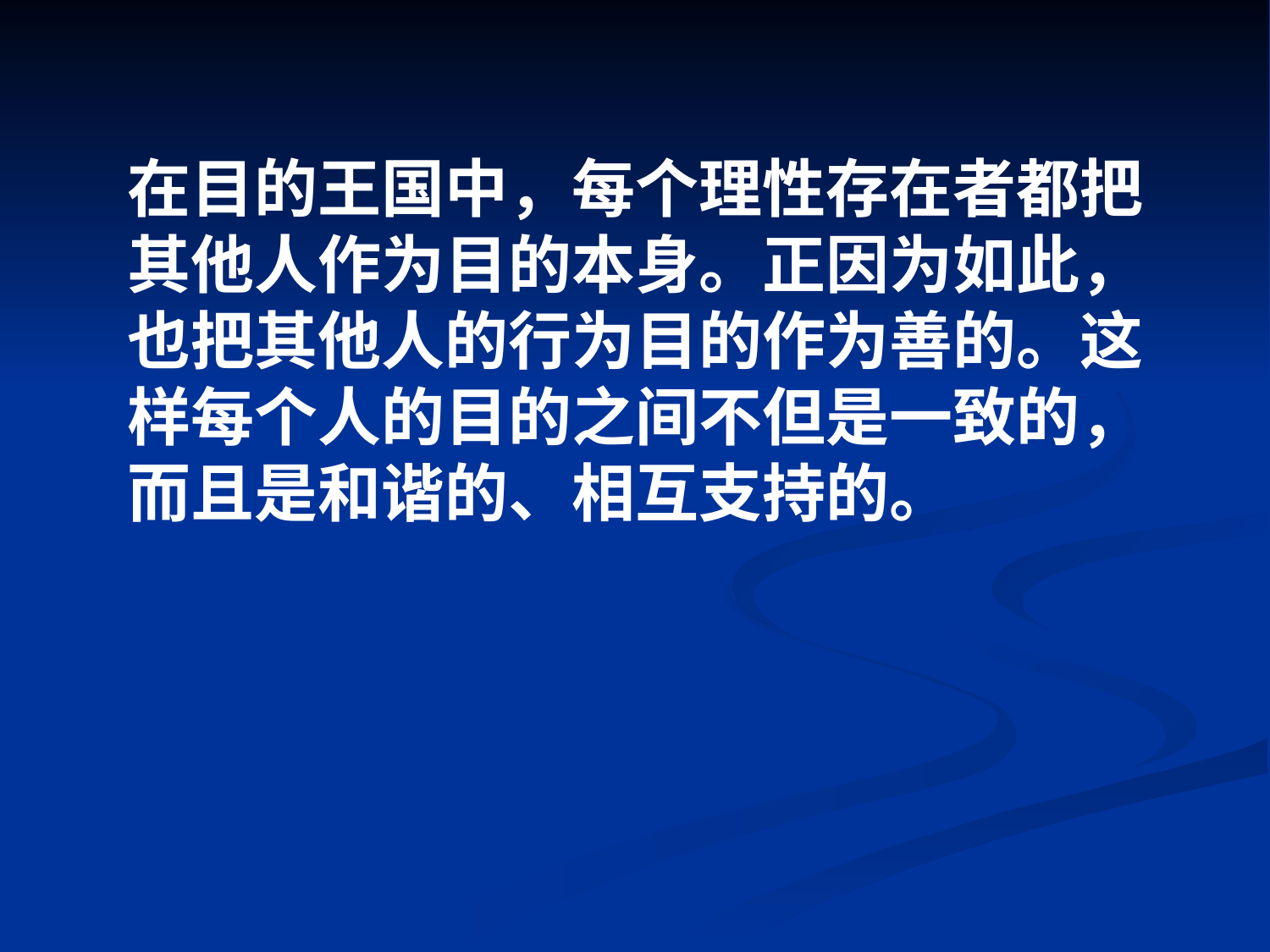

在目的王国中，每个理性存在者都把其他人作为目的本身。正因为如此，也把其他人的行为目的作为善的。这样每个人的目的之间不但是一致的，而且是和谐的、相互支持的。